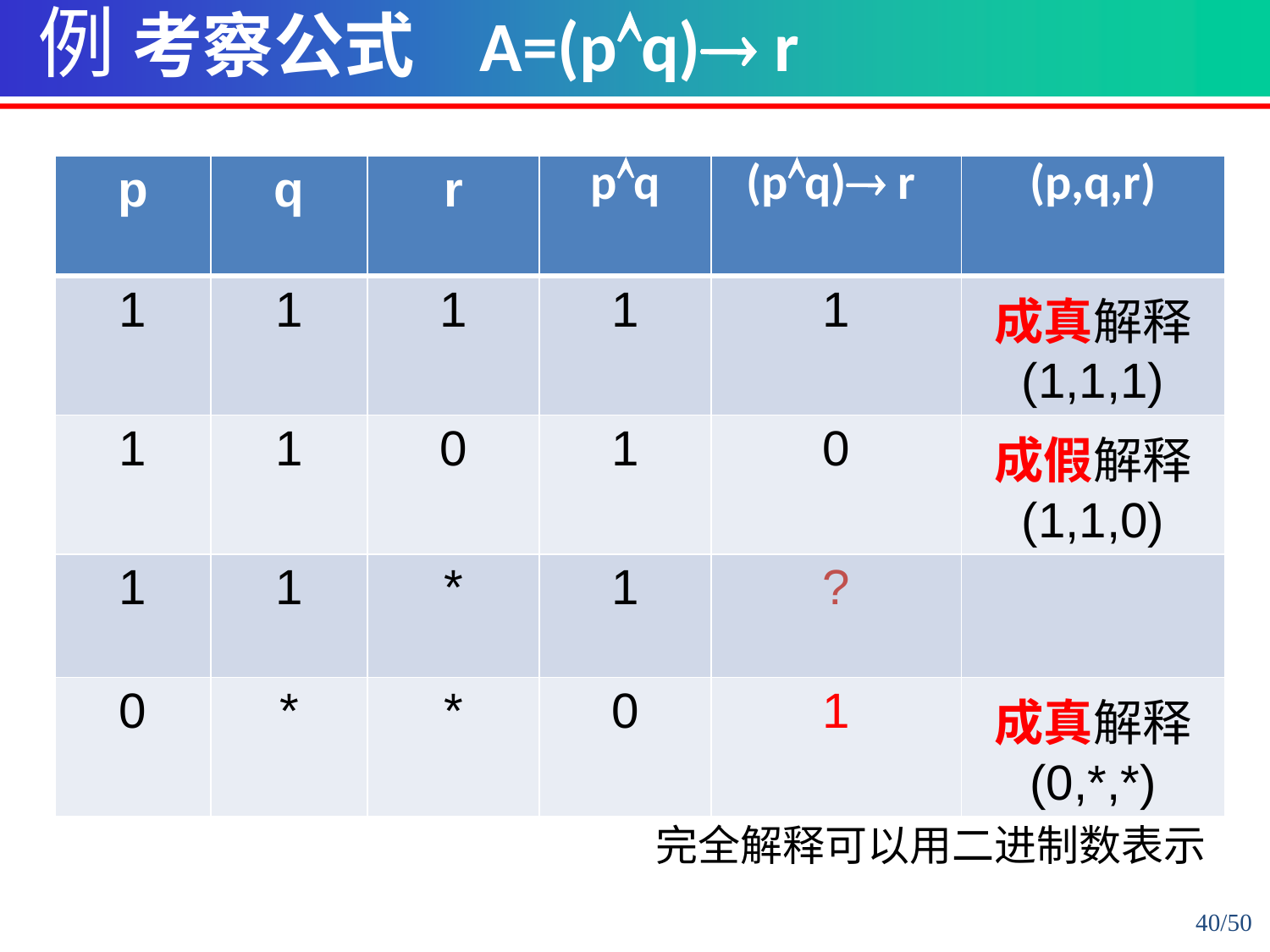

例 考察公式   A=(p∧q)→ r
| p | q | r | p∧q | (p∧q)→ r | (p,q,r) |
| --- | --- | --- | --- | --- | --- |
| 1 | 1 | 1 | 1 | 1 | 成真解释 (1,1,1) |
| 1 | 1 | 0 | 1 | 0 | 成假解释 (1,1,0) |
| 1 | 1 | \* | 1 | ? |  |
| 0 | \* | \* | 0 | 1 | 成真解释 (0,\*,\*) |
完全解释可以用二进制数表示
40/50